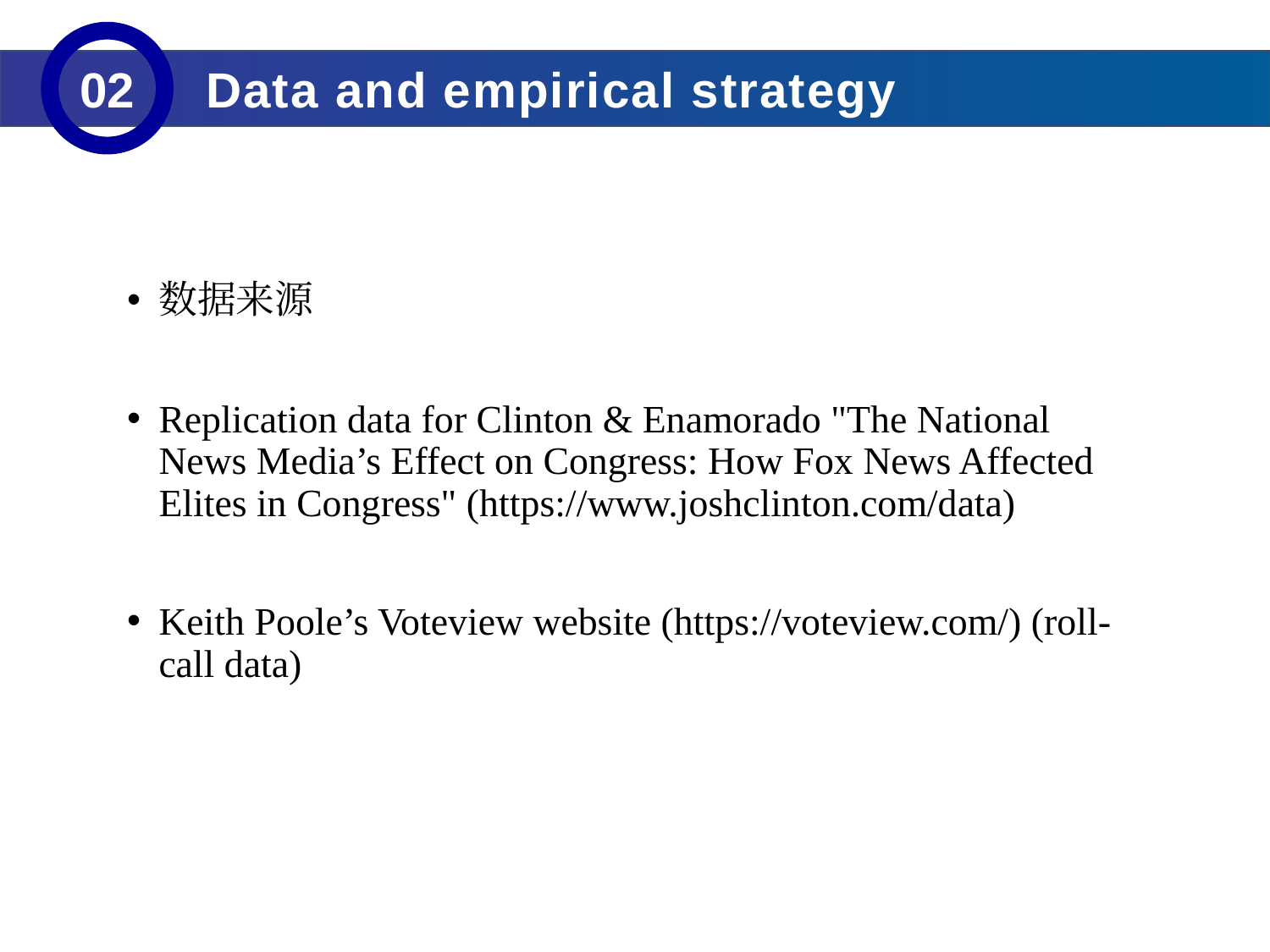

02

Data and empirical strategy
数据来源

Replication data for Clinton & Enamorado "The National News Media’s Effect on Congress: How Fox News Affected Elites in Congress" (https://www.joshclinton.com/data)

Keith Poole’s Voteview website (https://voteview.com/) (roll-call data)